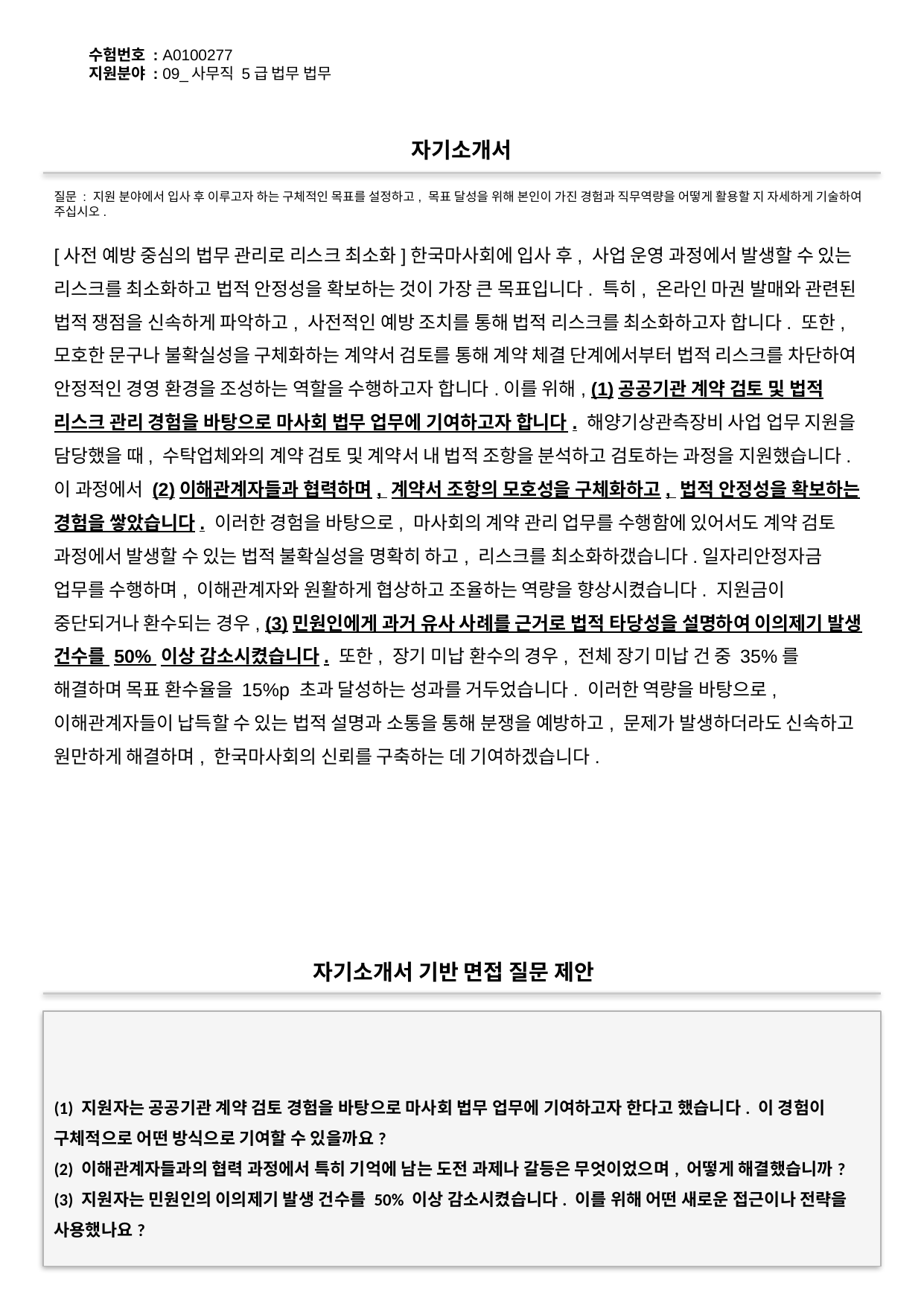

수험번호 : A0100277
지원분야 : 09_사무직 5급 법무 법무
#

자기소개서

질문 : 지원 분야에서 입사 후 이루고자 하는 구체적인 목표를 설정하고, 목표 달성을 위해 본인이 가진 경험과 직무역량을 어떻게 활용할 지 자세하게 기술하여 주십시오.

[사전 예방 중심의 법무 관리로 리스크 최소화]한국마사회에 입사 후, 사업 운영 과정에서 발생할 수 있는 리스크를 최소화하고 법적 안정성을 확보하는 것이 가장 큰 목표입니다. 특히, 온라인 마권 발매와 관련된 법적 쟁점을 신속하게 파악하고, 사전적인 예방 조치를 통해 법적 리스크를 최소화하고자 합니다. 또한, 모호한 문구나 불확실성을 구체화하는 계약서 검토를 통해 계약 체결 단계에서부터 법적 리스크를 차단하여 안정적인 경영 환경을 조성하는 역할을 수행하고자 합니다.이를 위해, (1)공공기관 계약 검토 및 법적 리스크 관리 경험을 바탕으로 마사회 법무 업무에 기여하고자 합니다. 해양기상관측장비 사업 업무 지원을 담당했을 때, 수탁업체와의 계약 검토 및 계약서 내 법적 조항을 분석하고 검토하는 과정을 지원했습니다. 이 과정에서 (2)이해관계자들과 협력하며, 계약서 조항의 모호성을 구체화하고, 법적 안정성을 확보하는 경험을 쌓았습니다. 이러한 경험을 바탕으로, 마사회의 계약 관리 업무를 수행함에 있어서도 계약 검토 과정에서 발생할 수 있는 법적 불확실성을 명확히 하고, 리스크를 최소화하갰습니다.일자리안정자금 업무를 수행하며, 이해관계자와 원활하게 협상하고 조율하는 역량을 향상시켰습니다. 지원금이 중단되거나 환수되는 경우, (3)민원인에게 과거 유사 사례를 근거로 법적 타당성을 설명하여 이의제기 발생 건수를 50% 이상 감소시켰습니다. 또한, 장기 미납 환수의 경우, 전체 장기 미납 건 중 35%를 해결하며 목표 환수율을 15%p 초과 달성하는 성과를 거두었습니다. 이러한 역량을 바탕으로, 이해관계자들이 납득할 수 있는 법적 설명과 소통을 통해 분쟁을 예방하고, 문제가 발생하더라도 신속하고 원만하게 해결하며, 한국마사회의 신뢰를 구축하는 데 기여하겠습니다.

자기소개서 기반 면접 질문 제안

(1) 지원자는 공공기관 계약 검토 경험을 바탕으로 마사회 법무 업무에 기여하고자 한다고 했습니다. 이 경험이 구체적으로 어떤 방식으로 기여할 수 있을까요?
(2) 이해관계자들과의 협력 과정에서 특히 기억에 남는 도전 과제나 갈등은 무엇이었으며, 어떻게 해결했습니까?
(3) 지원자는 민원인의 이의제기 발생 건수를 50% 이상 감소시켰습니다. 이를 위해 어떤 새로운 접근이나 전략을 사용했나요?